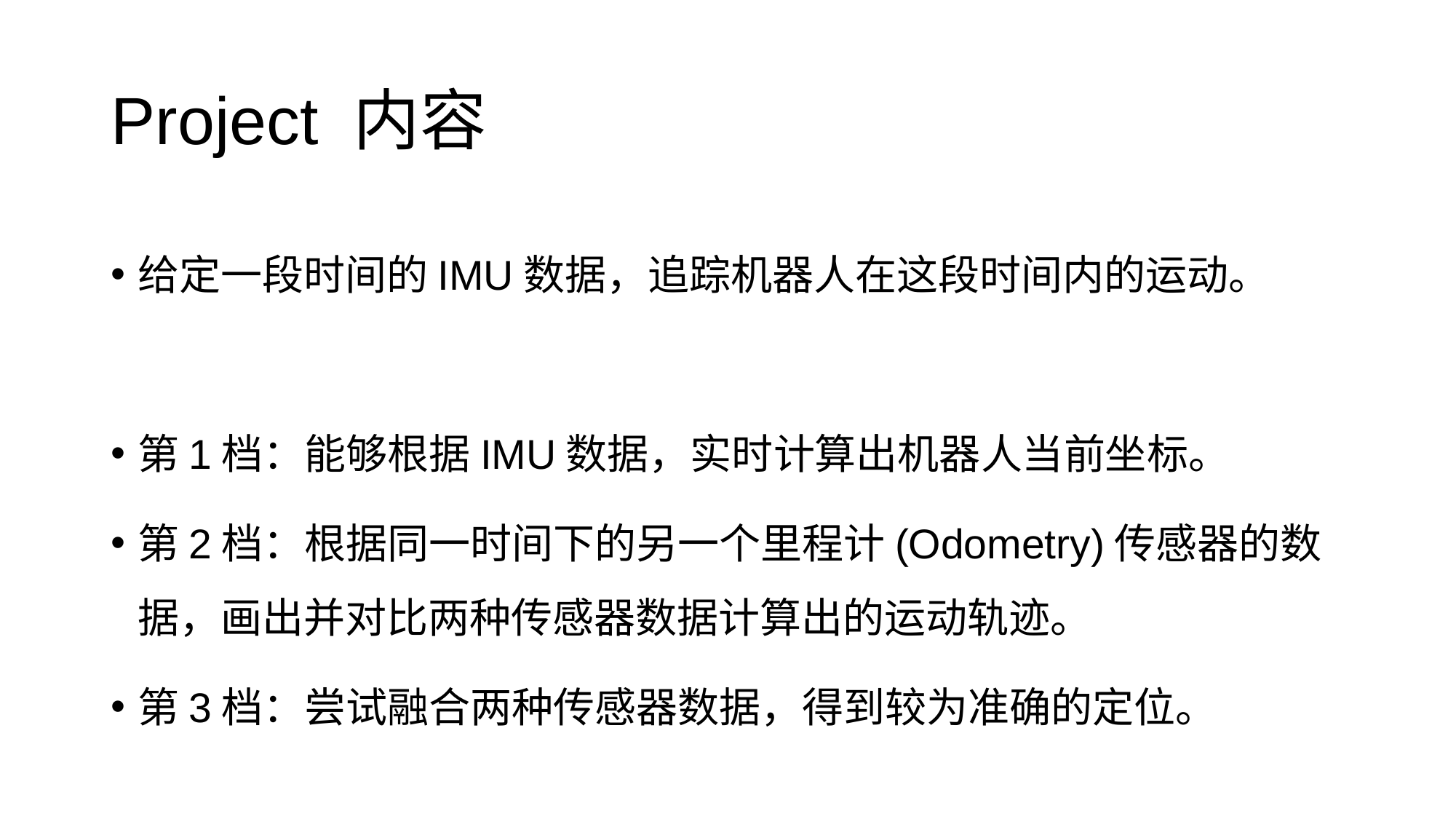

# Project 内容
给定一段时间的IMU数据，追踪机器人在这段时间内的运动。

第1档：能够根据IMU数据，实时计算出机器人当前坐标。
第2档：根据同一时间下的另一个里程计(Odometry)传感器的数据，画出并对比两种传感器数据计算出的运动轨迹。
第3档：尝试融合两种传感器数据，得到较为准确的定位。